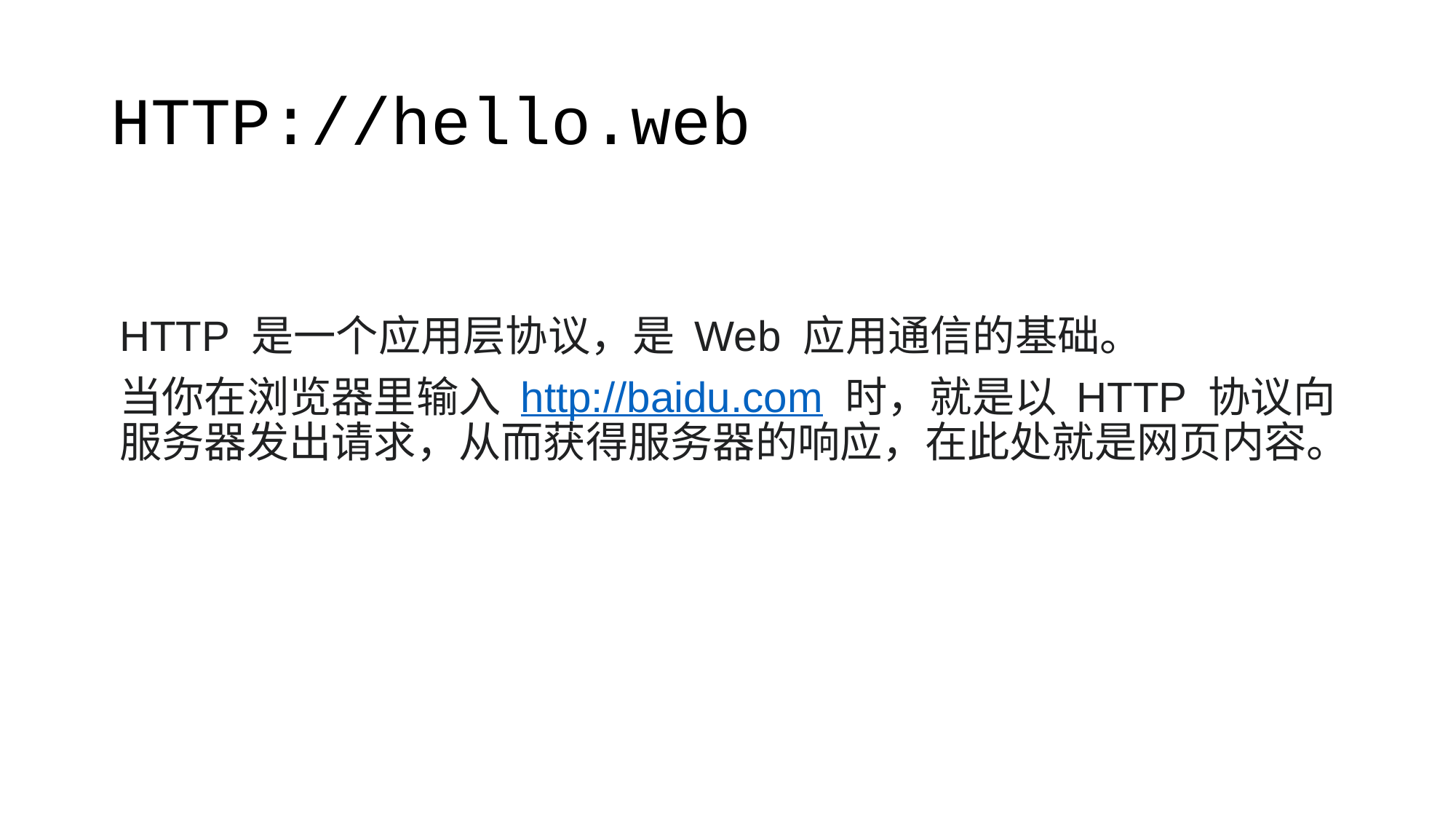

# HTTP://hello.web
HTTP 是一个应用层协议，是 Web 应用通信的基础。
当你在浏览器里输入 http://baidu.com 时，就是以 HTTP 协议向服务器发出请求，从而获得服务器的响应，在此处就是网页内容。